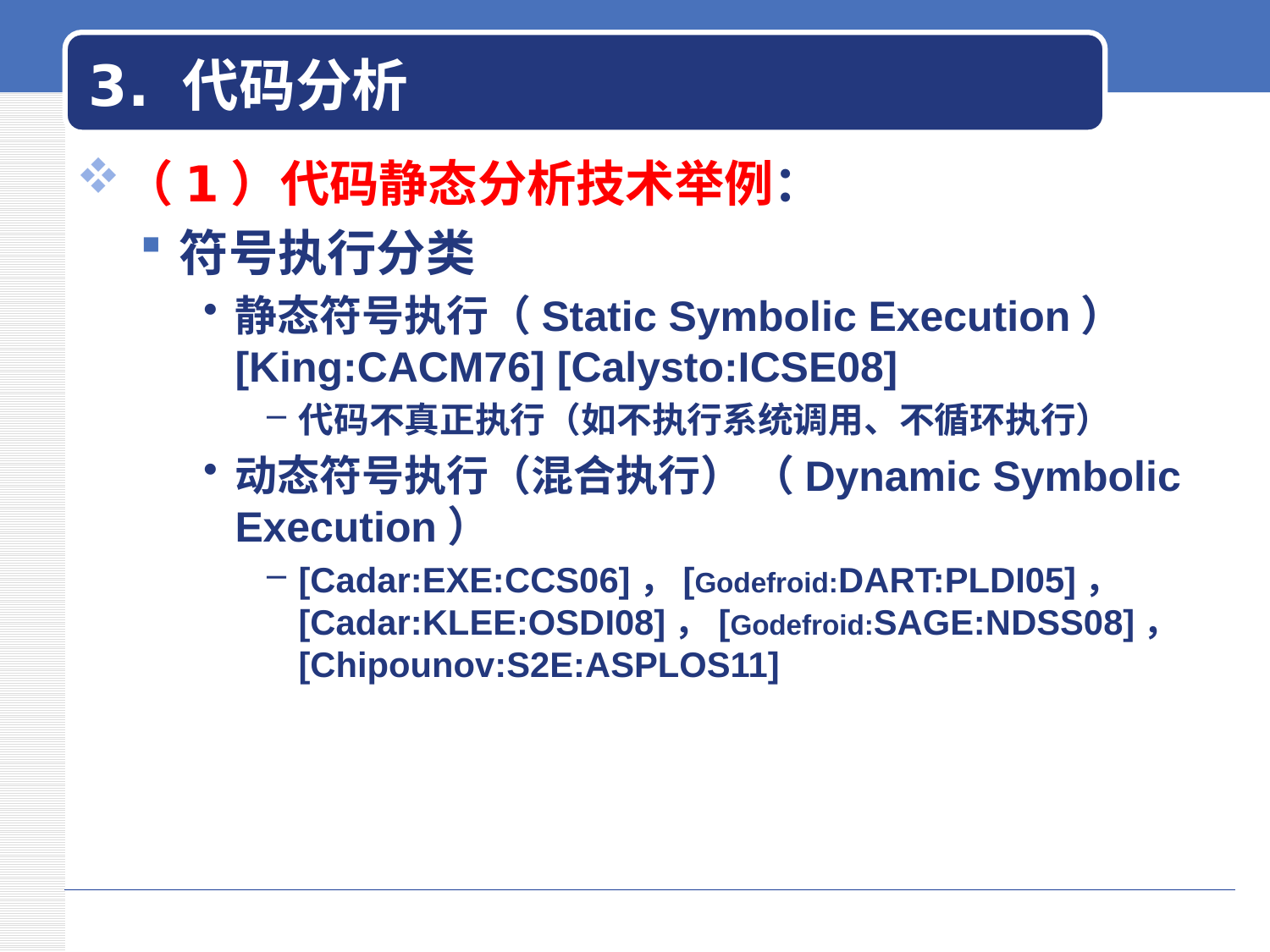

# 3. 代码分析
（1）代码静态分析技术举例：
符号执行分类
静态符号执行（Static Symbolic Execution）[King:CACM76] [Calysto:ICSE08]
代码不真正执行（如不执行系统调用、不循环执行）
动态符号执行（混合执行） （Dynamic Symbolic Execution）
[Cadar:EXE:CCS06]，[Godefroid:DART:PLDI05]，[Cadar:KLEE:OSDI08]，[Godefroid:SAGE:NDSS08]，[Chipounov:S2E:ASPLOS11]